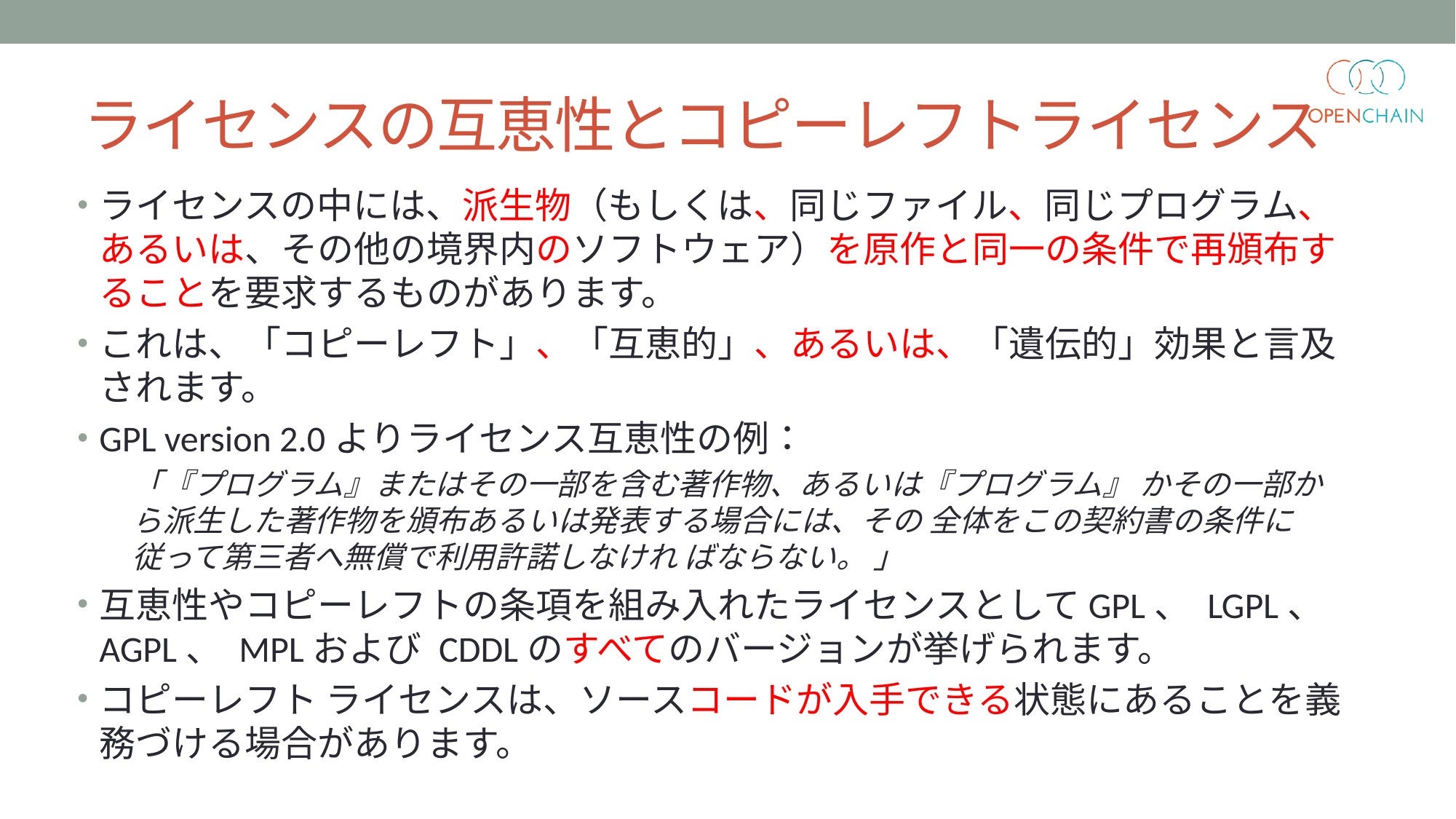

# ライセンスの互恵性とコピーレフトライセンス
ライセンスの中には、派生物（もしくは、同じファイル、同じプログラム、あるいは、その他の境界内のソフトウェア）を原作と同一の条件で再頒布することを要求するものがあります。
これは、「コピーレフト」、「互恵的」、あるいは、「遺伝的」効果と言及されます。
GPL version 2.0よりライセンス互恵性の例：
「『プログラム』またはその一部を含む著作物、あるいは『プログラム』 かその一部から派生した著作物を頒布あるいは発表する場合には、その 全体をこの契約書の条件に従って第三者へ無償で利用許諾しなけれ ばならない。 」
互恵性やコピーレフトの条項を組み入れたライセンスとしてGPL、 LGPL、 AGPL、 MPLおよび CDDLのすべてのバージョンが挙げられます。
コピーレフト ライセンスは、ソースコードが入手できる状態にあることを義務づける場合があります。